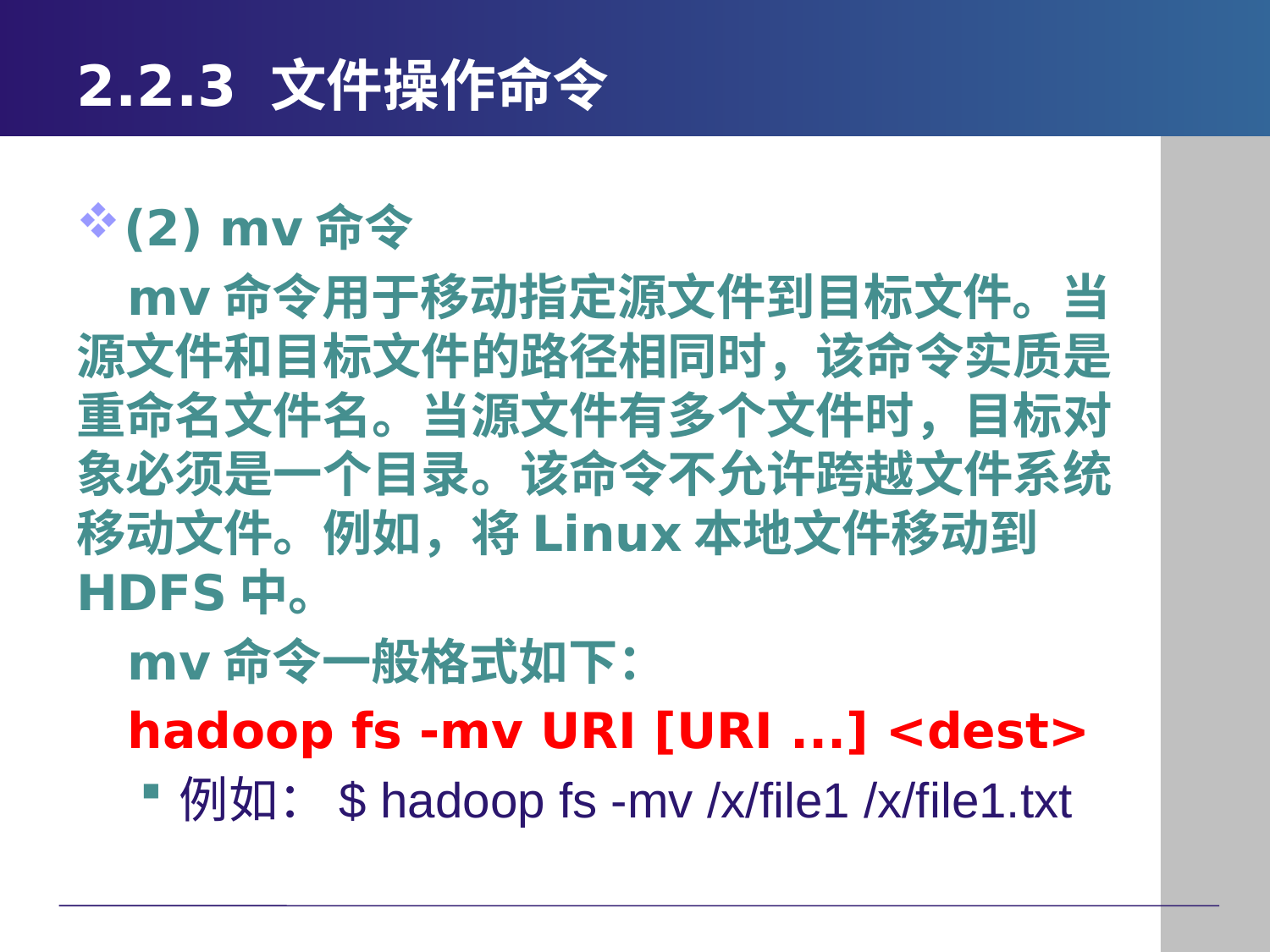

# 2.2.3 文件操作命令
(2) mv命令
   mv命令用于移动指定源文件到目标文件。当源文件和目标文件的路径相同时，该命令实质是重命名文件名。当源文件有多个文件时，目标对象必须是一个目录。该命令不允许跨越文件系统移动文件。例如，将Linux本地文件移动到HDFS中。
   mv命令一般格式如下：
   hadoop fs -mv URI [URI ...] <dest>
例如：$ hadoop fs -mv /x/file1 /x/file1.txt